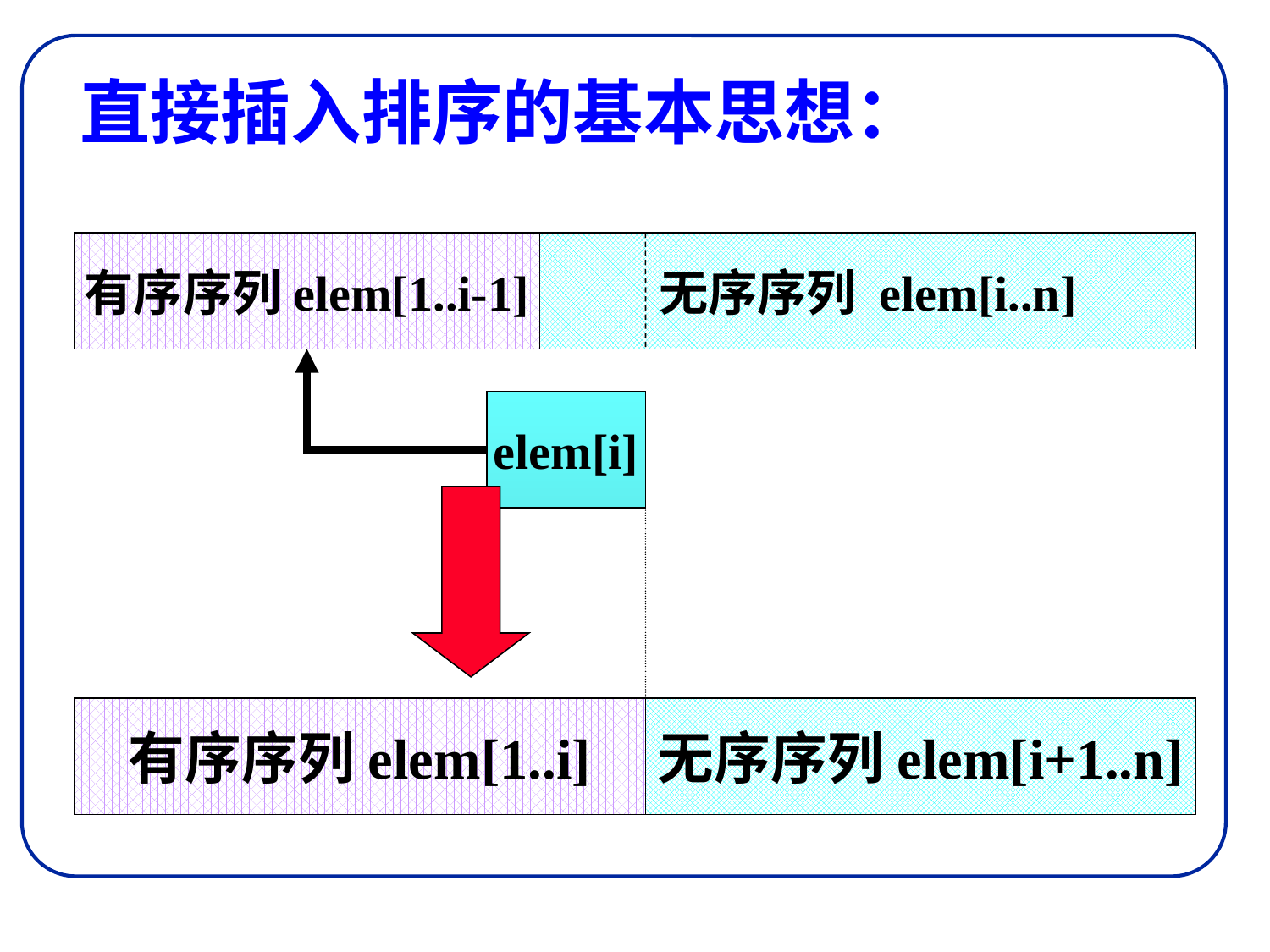

直接插入排序的基本思想：
有序序列elem[1..i-1]
无序序列 elem[i..n]

elem[i]

有序序列elem[1..i]
无序序列elem[i+1..n]